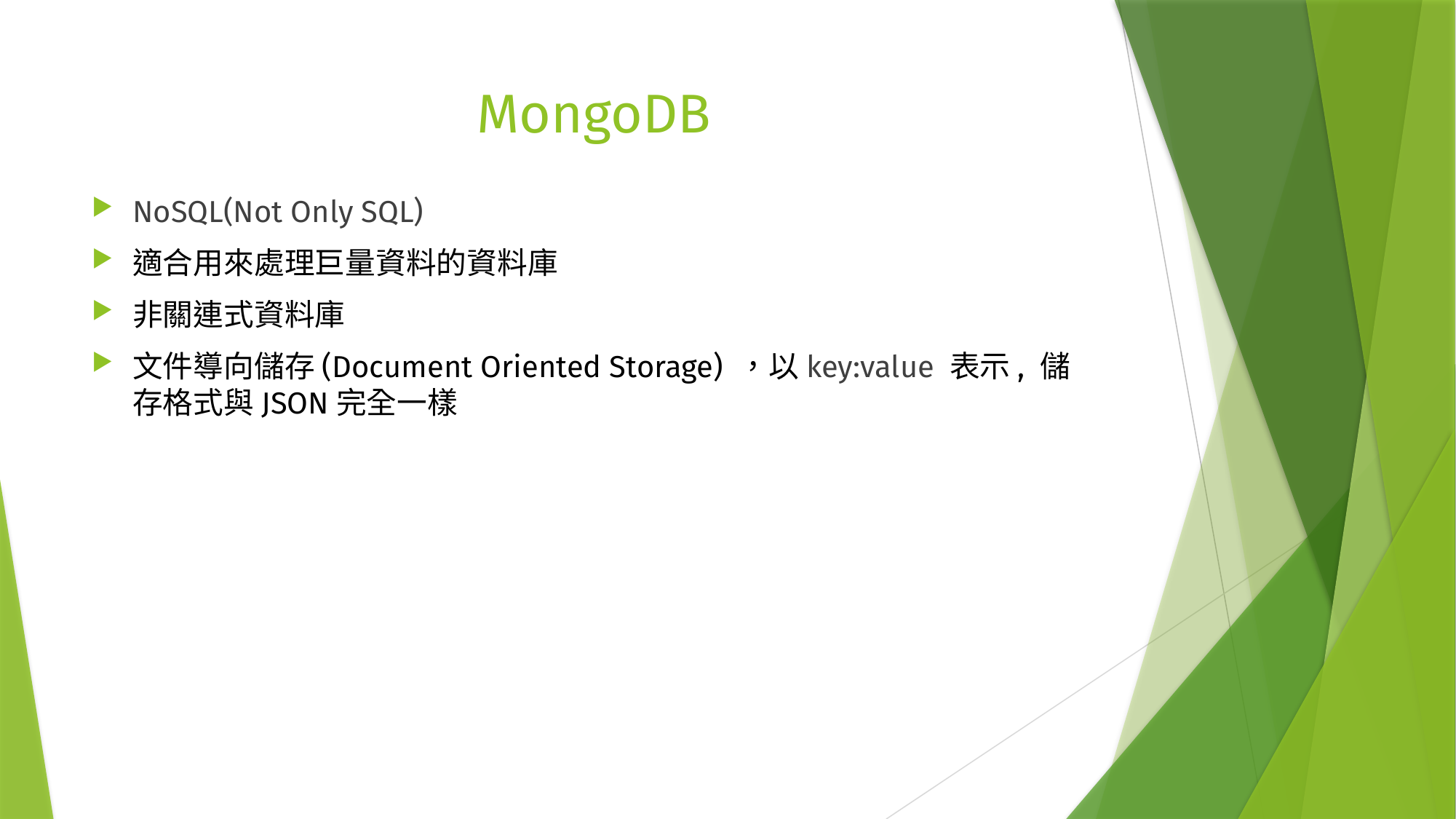

# MongoDB
NoSQL(Not Only SQL)
適合用來處理巨量資料的資料庫
非關連式資料庫
文件導向儲存(Document Oriented Storage) ，以key:value 表示, 儲存格式與JSON完全一樣